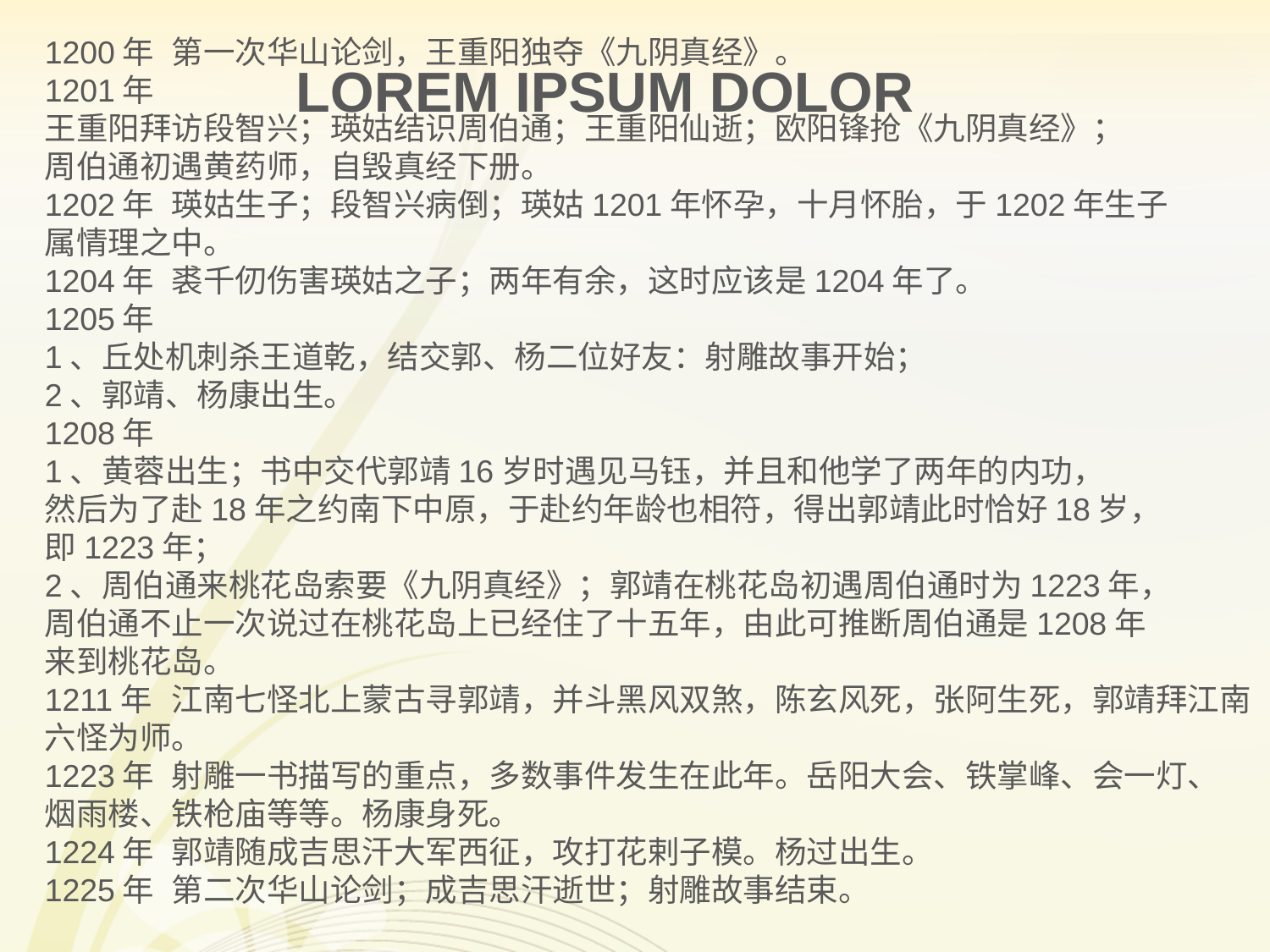

1200年	第一次华山论剑，王重阳独夺《九阴真经》。
1201年
王重阳拜访段智兴；瑛姑结识周伯通；王重阳仙逝；欧阳锋抢《九阴真经》；
周伯通初遇黄药师，自毁真经下册。
1202年	瑛姑生子；段智兴病倒；瑛姑1201年怀孕，十月怀胎，于1202年生子
属情理之中。
1204年	裘千仞伤害瑛姑之子；两年有余，这时应该是1204年了。
1205年
1、丘处机刺杀王道乾，结交郭、杨二位好友：射雕故事开始；
2、郭靖、杨康出生。
1208年
1、黄蓉出生；书中交代郭靖16岁时遇见马钰，并且和他学了两年的内功，
然后为了赴18年之约南下中原，于赴约年龄也相符，得出郭靖此时恰好18岁，
即1223年；
2、周伯通来桃花岛索要《九阴真经》；郭靖在桃花岛初遇周伯通时为1223年，
周伯通不止一次说过在桃花岛上已经住了十五年，由此可推断周伯通是1208年
来到桃花岛。
1211年	江南七怪北上蒙古寻郭靖，并斗黑风双煞，陈玄风死，张阿生死，郭靖拜江南
六怪为师。
1223年	射雕一书描写的重点，多数事件发生在此年。岳阳大会、铁掌峰、会一灯、
烟雨楼、铁枪庙等等。杨康身死。
1224年	郭靖随成吉思汗大军西征，攻打花剌子模。杨过出生。
1225年	第二次华山论剑；成吉思汗逝世；射雕故事结束。
LOREM IPSUM DOLOR